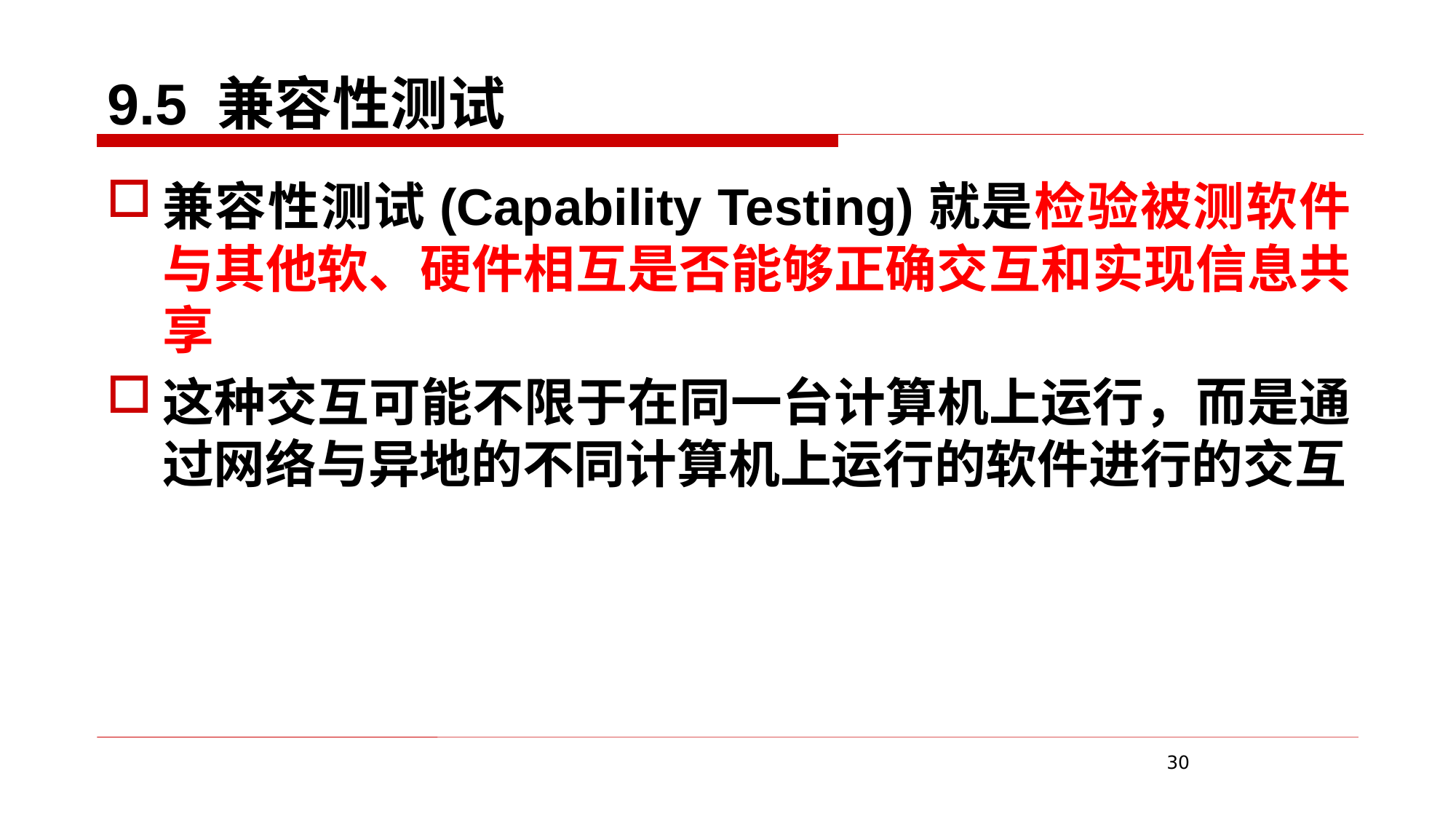

9.5 兼容性测试
兼容性测试(Capability Testing)就是检验被测软件与其他软、硬件相互是否能够正确交互和实现信息共享
这种交互可能不限于在同一台计算机上运行，而是通过网络与异地的不同计算机上运行的软件进行的交互

30